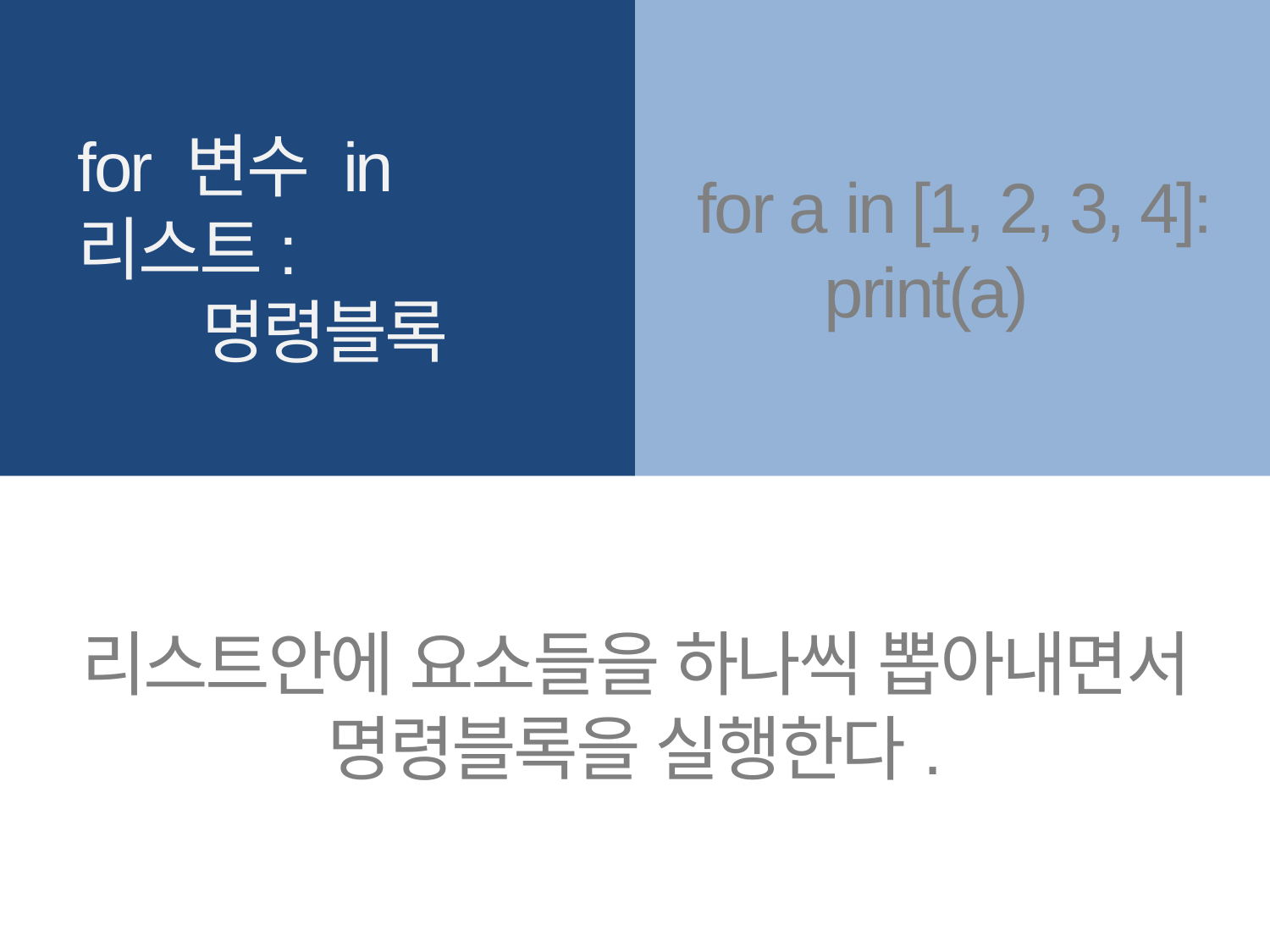

for a in [1, 2, 3, 4]:
	print(a)
for 변수 in 리스트:
	명령블록

리스트안에 요소들을 하나씩 뽑아내면서 명령블록을 실행한다.